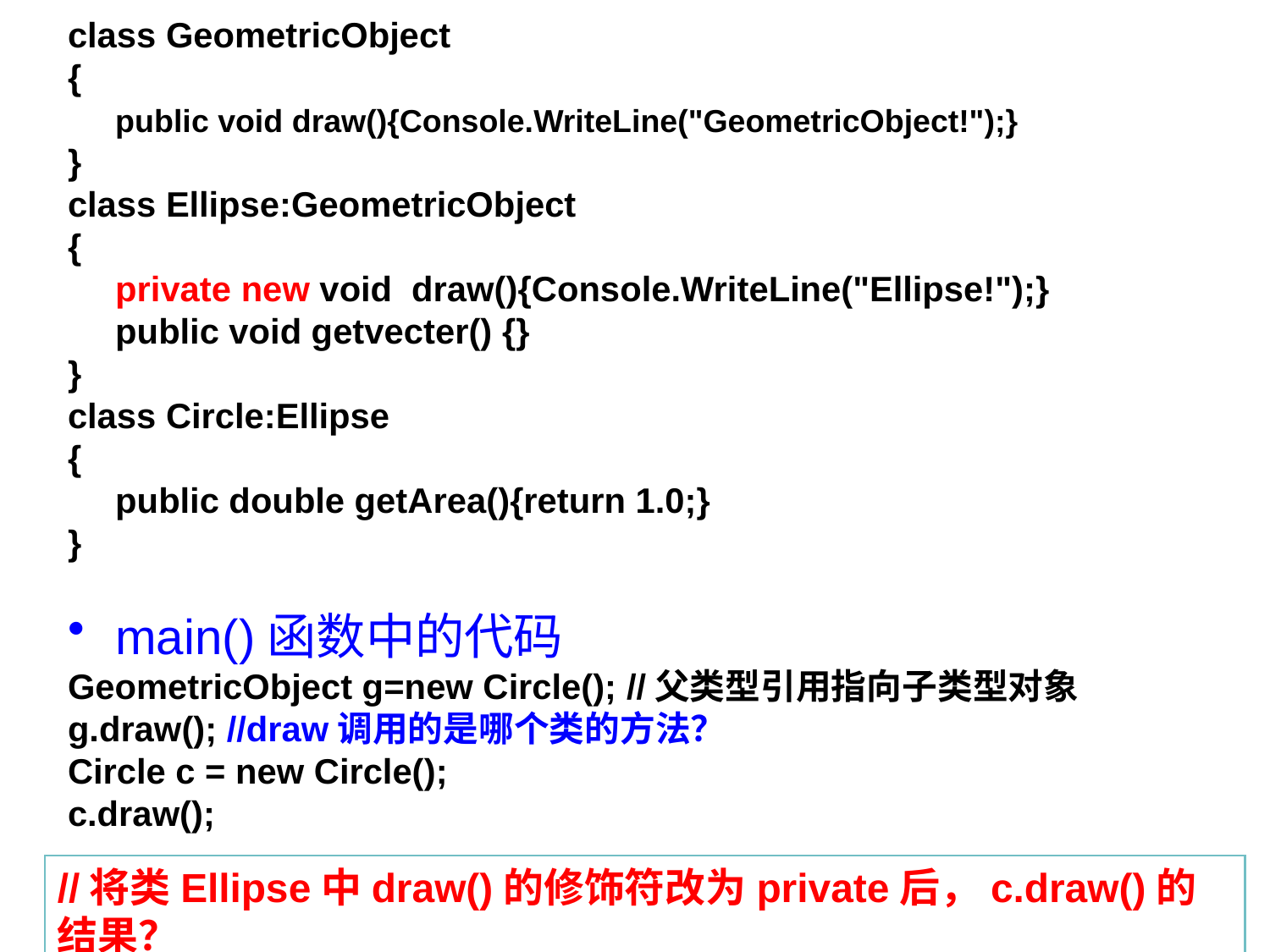

class GeometricObject
{
	public void draw(){Console.WriteLine("GeometricObject!");}
}
class Ellipse:GeometricObject
{
	private new void  draw(){Console.WriteLine("Ellipse!");}
	public void getvecter() {}
}
class Circle:Ellipse
{
	public double getArea(){return 1.0;}
}

main()函数中的代码
GeometricObject g=new Circle(); //父类型引用指向子类型对象
g.draw(); //draw调用的是哪个类的方法？
Circle c = new Circle();
c.draw();
//将类Ellipse中draw()的修饰符改为private后，c.draw()的结果？